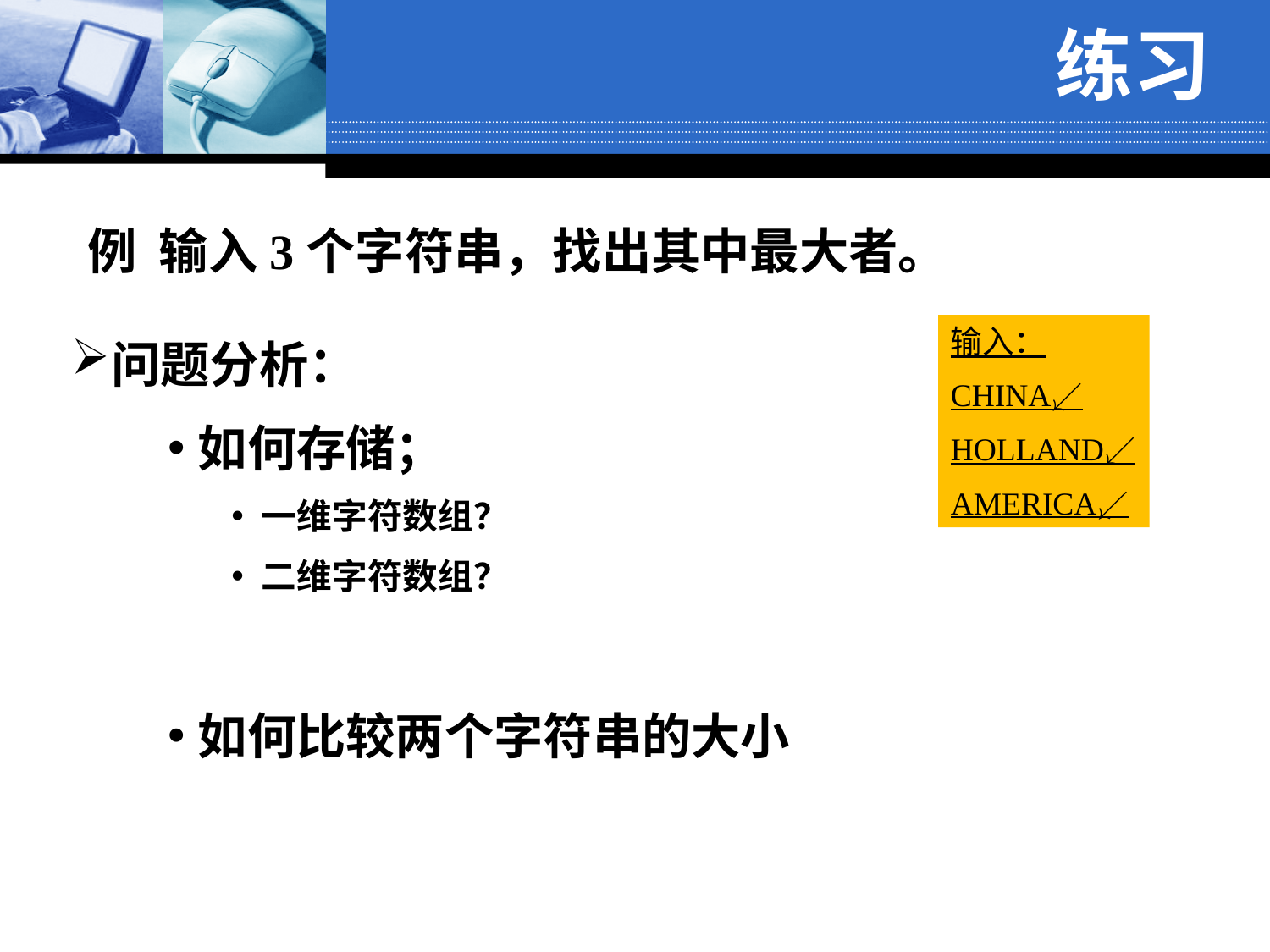

练习
例  输入3个字符串，找出其中最大者。
输入：
CHINA↙
HOLLAND↙
AMERICA↙
问题分析：
如何存储；
一维字符数组？
二维字符数组？

如何比较两个字符串的大小